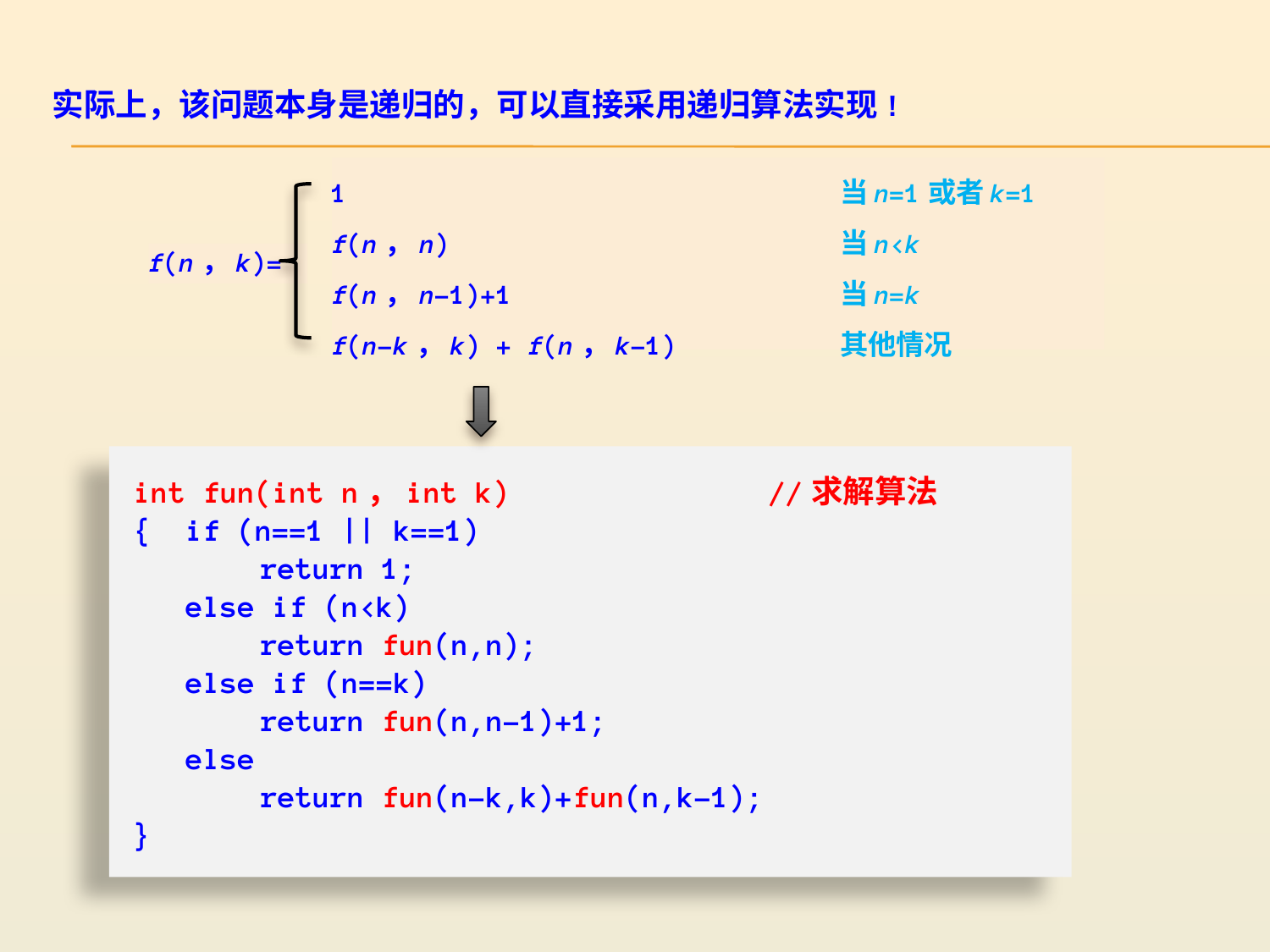

实际上，该问题本身是递归的，可以直接采用递归算法实现!

1				当n=1或者k=1
f(n，n)				当n<k
f(n，n-1)+1			当n=k
f(n-k，k) + f(n，k-1)		其他情况
f(n，k)=

int fun(int n，int k)			//求解算法
{  if (n==1 || k==1)
	return 1;
   else if (n<k)
	return fun(n,n);
   else if (n==k)
	return fun(n,n-1)+1;
   else
	return fun(n-k,k)+fun(n,k-1);
}